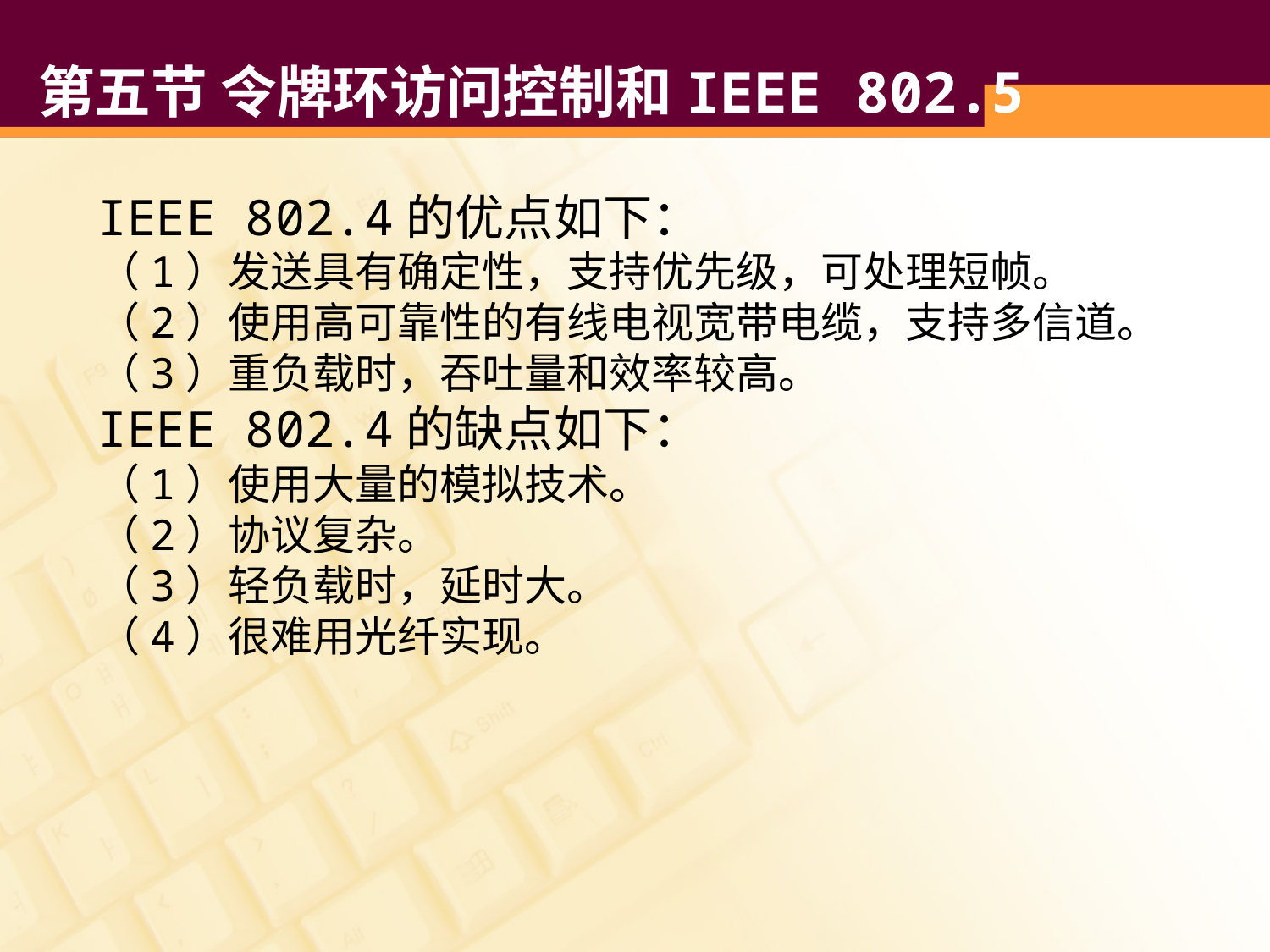

# 第五节 令牌环访问控制和IEEE 802.5
IEEE 802.4的优点如下：
（1）发送具有确定性，支持优先级，可处理短帧。
（2）使用高可靠性的有线电视宽带电缆，支持多信道。
（3）重负载时，吞吐量和效率较高。
IEEE 802.4的缺点如下：
（1）使用大量的模拟技术。
（2）协议复杂。
（3）轻负载时，延时大。
（4）很难用光纤实现。